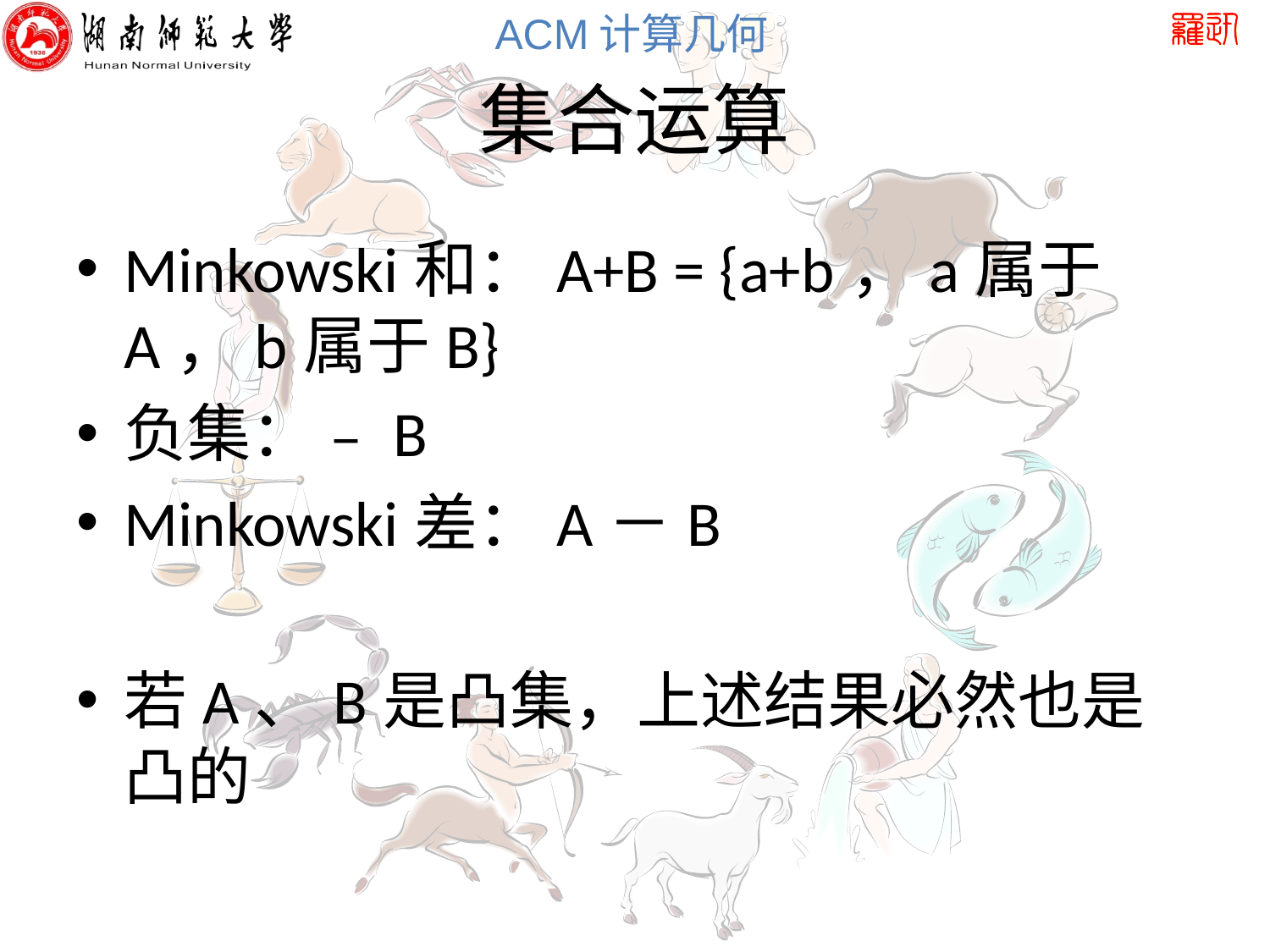

# 集合运算
Minkowski和：A+B = {a+b，a属于A，b属于B}
负集：﹣B
Minkowski差：A－B

若A、B是凸集，上述结果必然也是凸的